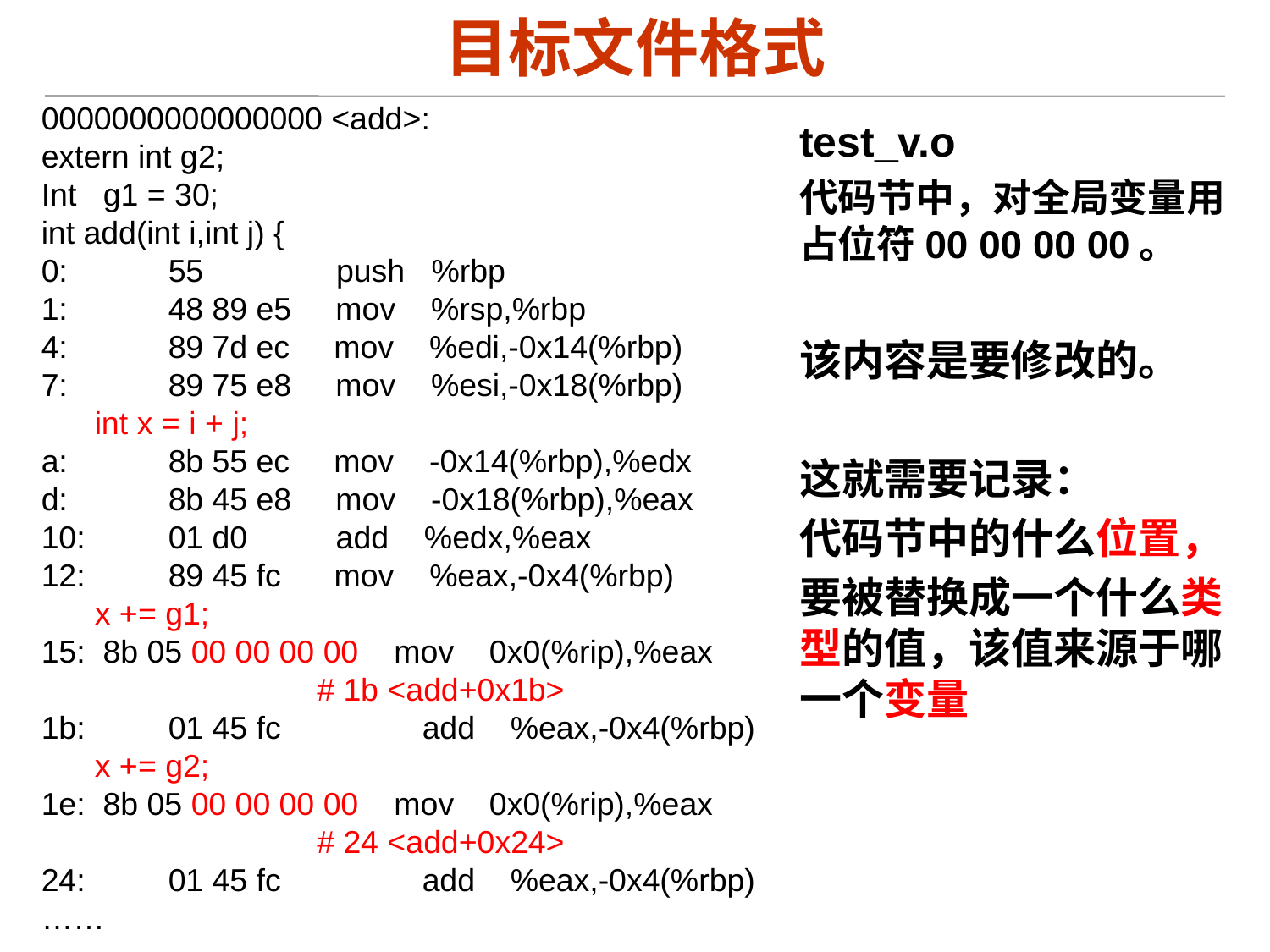

# 目标文件格式
0000000000000000 <add>:
extern int g2;
Int   g1 = 30;
int add(int i,int j) {
0:	55               push   %rbp
1:	48 89 e5     mov    %rsp,%rbp
4:	89 7d ec     mov    %edi,-0x14(%rbp)
7:	89 75 e8     mov    %esi,-0x18(%rbp)
      int x = i + j;
a:	8b 55 ec     mov    -0x14(%rbp),%edx
d:	8b 45 e8     mov    -0x18(%rbp),%eax
10:	01 d0          add    %edx,%eax
12:	89 45 fc      mov    %eax,-0x4(%rbp)
      x += g1;
15:  8b 05 00 00 00 00    mov    0x0(%rip),%eax
                               # 1b <add+0x1b>
1b:	01 45 fc             	add    %eax,-0x4(%rbp)
      x += g2;
1e:  8b 05 00 00 00 00    mov    0x0(%rip),%eax
                               # 24 <add+0x24>
24:	01 45 fc             	add    %eax,-0x4(%rbp)
……
test_v.o
代码节中，对全局变量用占位符00 00 00 00。

该内容是要修改的。

这就需要记录：
代码节中的什么位置，
要被替换成一个什么类型的值，该值来源于哪一个变量